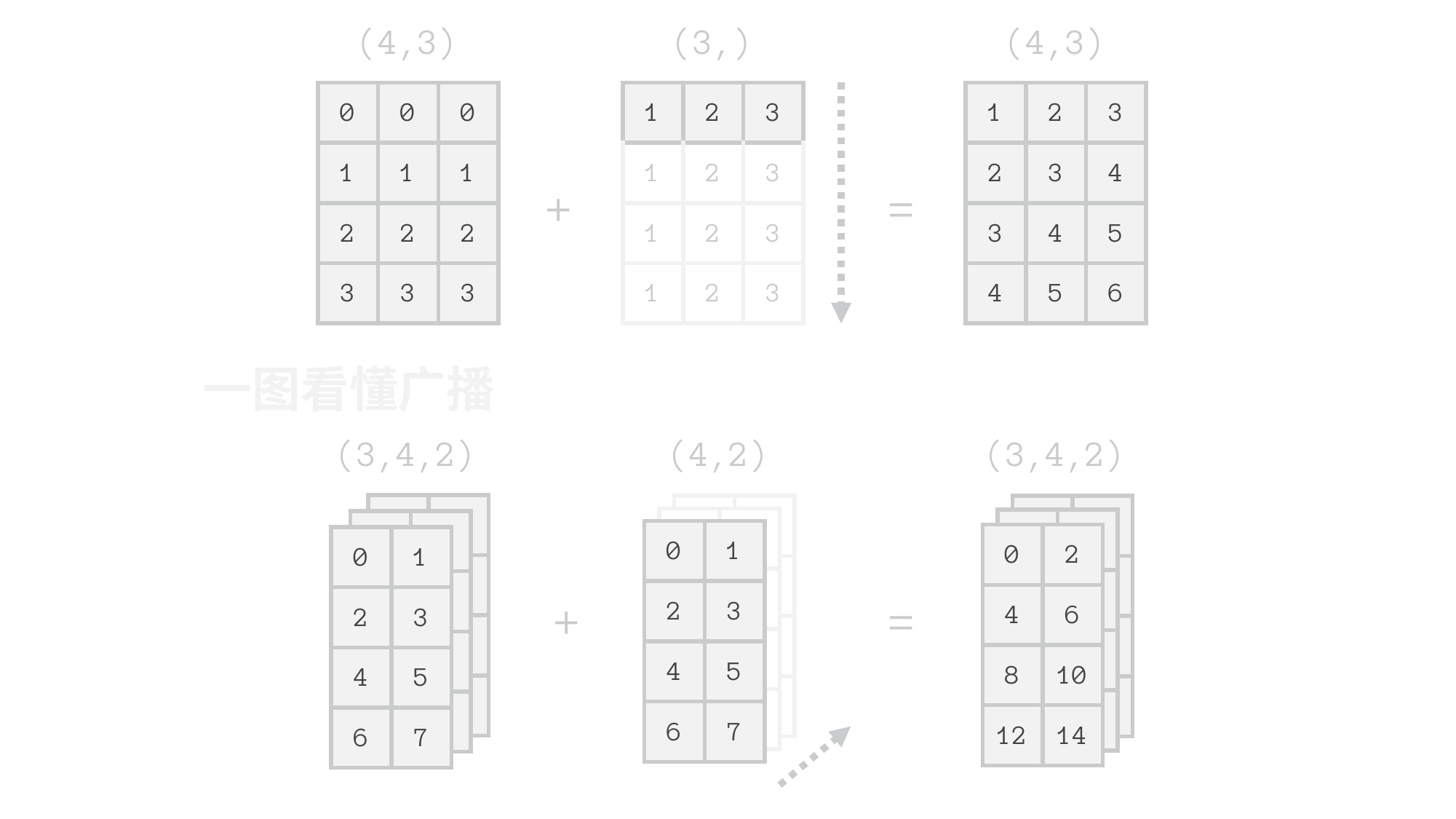

(4,3)
(3,)
(4,3)
| 0 | 0 | 0 |
| --- | --- | --- |
| 1 | 1 | 1 |
| 2 | 2 | 2 |
| 3 | 3 | 3 |
| 1 | 2 | 3 |
| --- | --- | --- |
| 1 | 2 | 3 |
| 1 | 2 | 3 |
| 1 | 2 | 3 |
| 1 | 2 | 3 |
| --- | --- | --- |
| 2 | 3 | 4 |
| 3 | 4 | 5 |
| 4 | 5 | 6 |
+
=
一图看懂广播
(3,4,2)
(4,2)
(3,4,2)
| 0 | 1 |
| --- | --- |
| 2 | 3 |
| 4 | 5 |
| 6 | 7 |
| 0 | 1 |
| --- | --- |
| 2 | 3 |
| 4 | 5 |
| 6 | 7 |
| 0 | 2 |
| --- | --- |
| 4 | 6 |
| 8 | 10 |
| 12 | 14 |
| 0 | 1 |
| --- | --- |
| 2 | 3 |
| 4 | 5 |
| 6 | 7 |
| 0 | 2 |
| --- | --- |
| 4 | 6 |
| 8 | 10 |
| 12 | 14 |
| 0 | 1 |
| --- | --- |
| 2 | 3 |
| 4 | 5 |
| 6 | 7 |
| 0 | 1 |
| --- | --- |
| 2 | 3 |
| 4 | 5 |
| 6 | 7 |
| 0 | 2 |
| --- | --- |
| 4 | 6 |
| 8 | 10 |
| 12 | 14 |
| 0 | 1 |
| --- | --- |
| 2 | 3 |
| 4 | 5 |
| 6 | 7 |
+
=